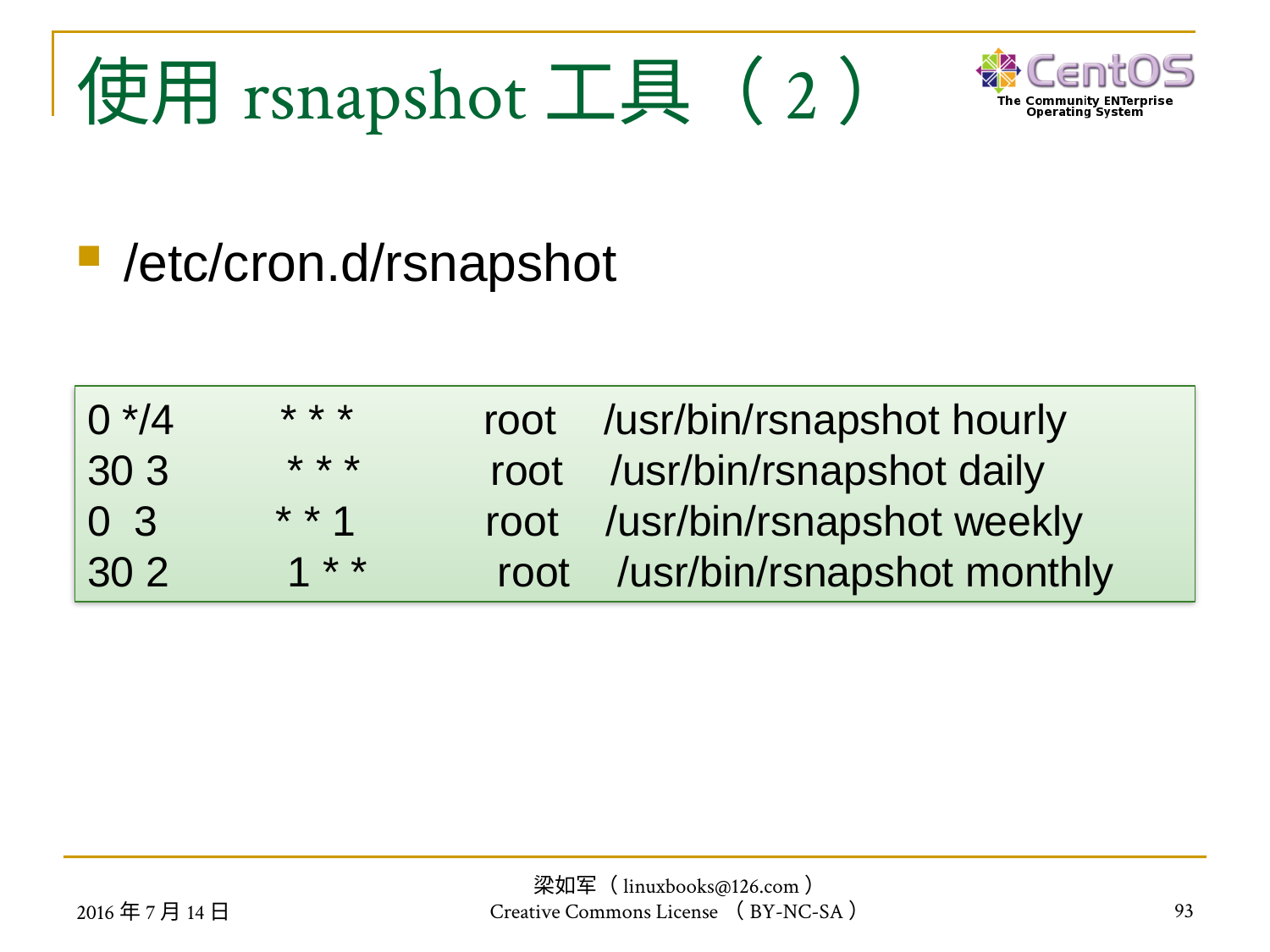

# 使用rsnapshot工具（2）
/etc/cron.d/rsnapshot
0 */4         * * *           root    /usr/bin/rsnapshot hourly
30 3          * * *           root    /usr/bin/rsnapshot daily
0  3          * * 1           root    /usr/bin/rsnapshot weekly
30 2          1 * *           root    /usr/bin/rsnapshot monthly
梁如军（linuxbooks@126.com）
Creative Commons License（BY-NC-SA）
2016年7月14日
93